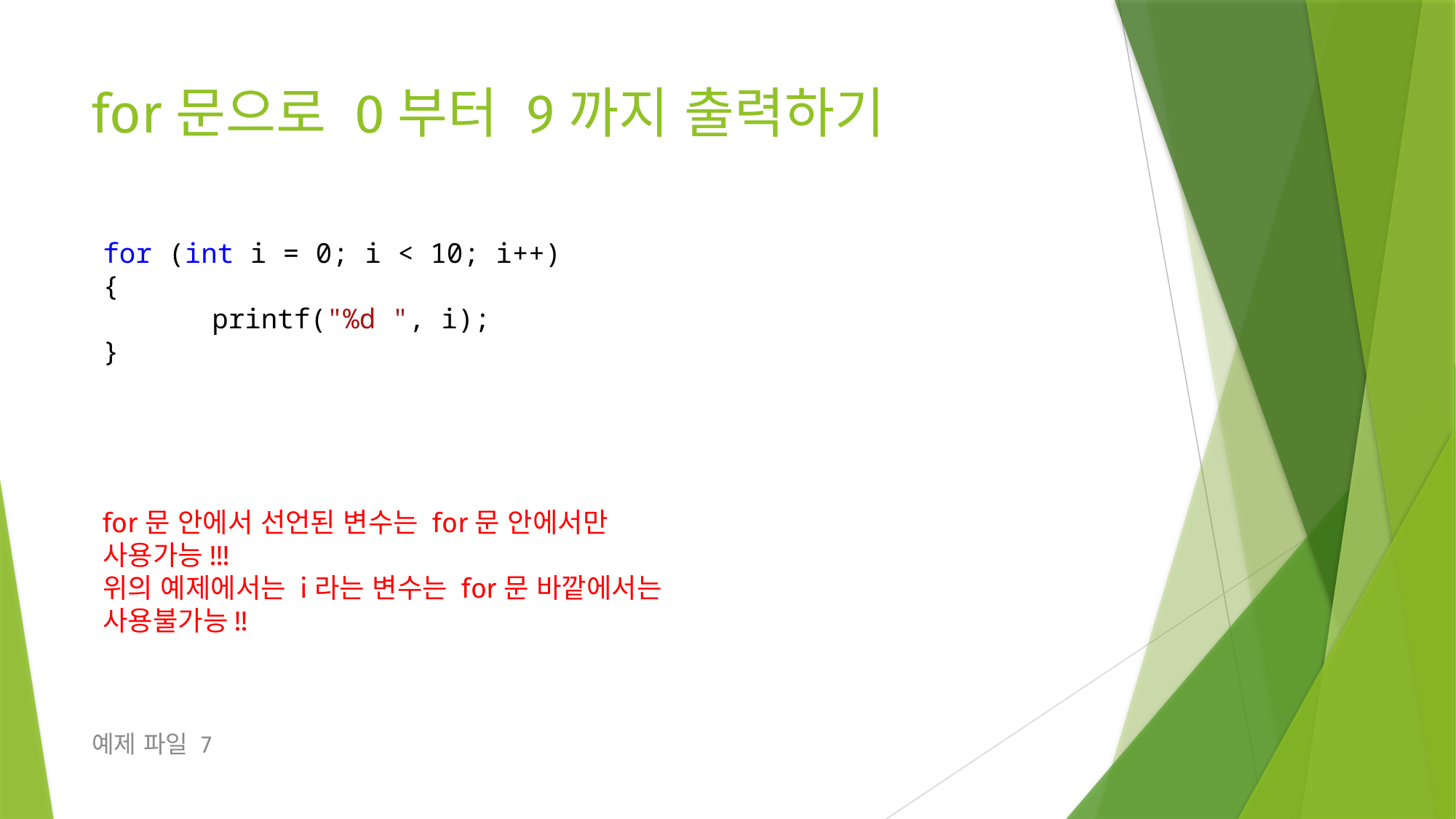

# for문으로 0부터 9까지 출력하기
for (int i = 0; i < 10; i++)
{
	printf("%d ", i);
}
for문 안에서 선언된 변수는 for문 안에서만 사용가능!!!
위의 예제에서는 i라는 변수는 for문 바깥에서는 사용불가능!!
예제 파일 7